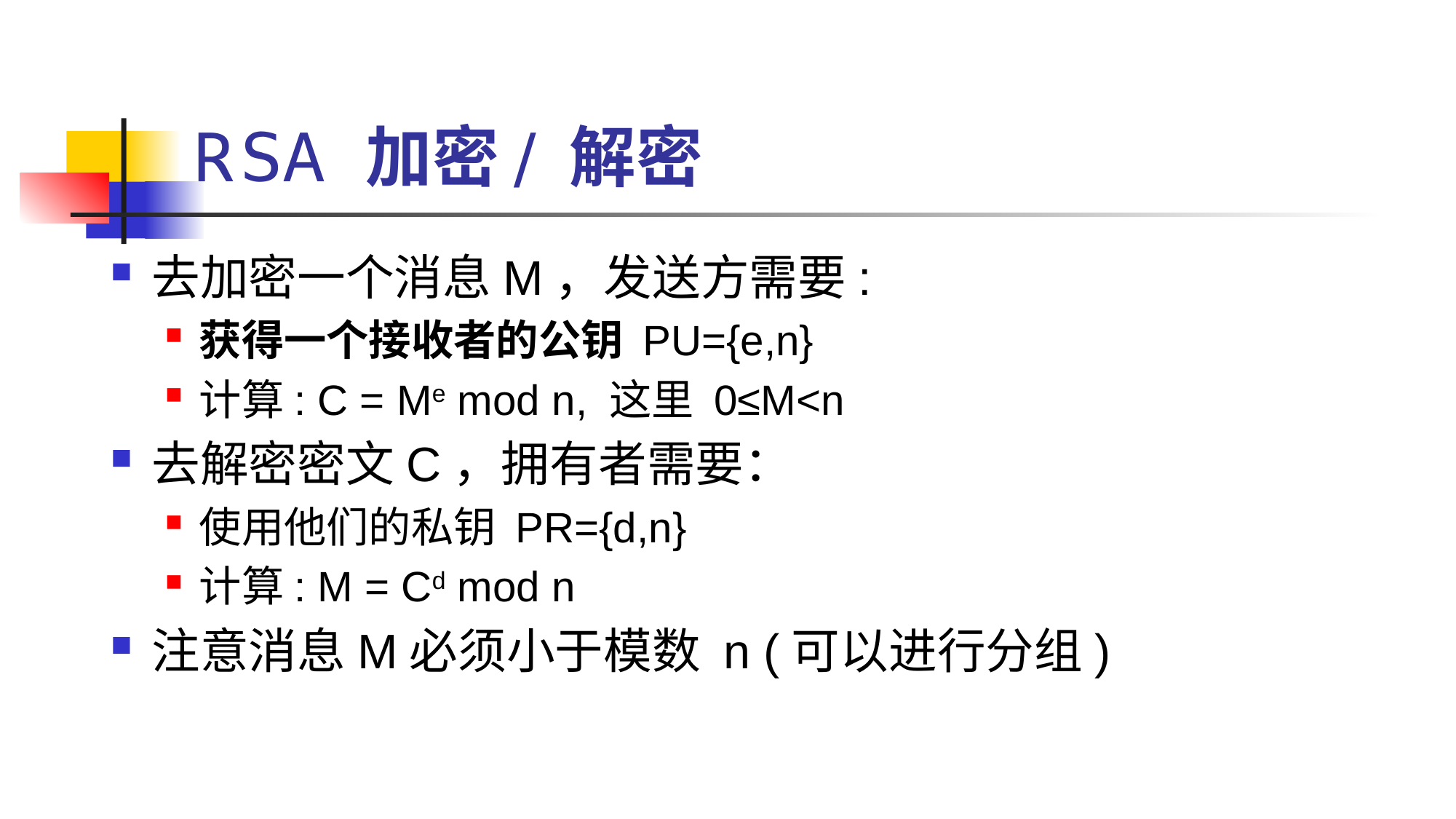

# RSA 加密/解密
去加密一个消息M，发送方需要:
获得一个接收者的公钥 PU={e,n}
计算: C = Me mod n, 这里 0≤M<n
去解密密文C，拥有者需要：
使用他们的私钥 PR={d,n}
计算: M = Cd mod n
注意消息M必须小于模数 n (可以进行分组)